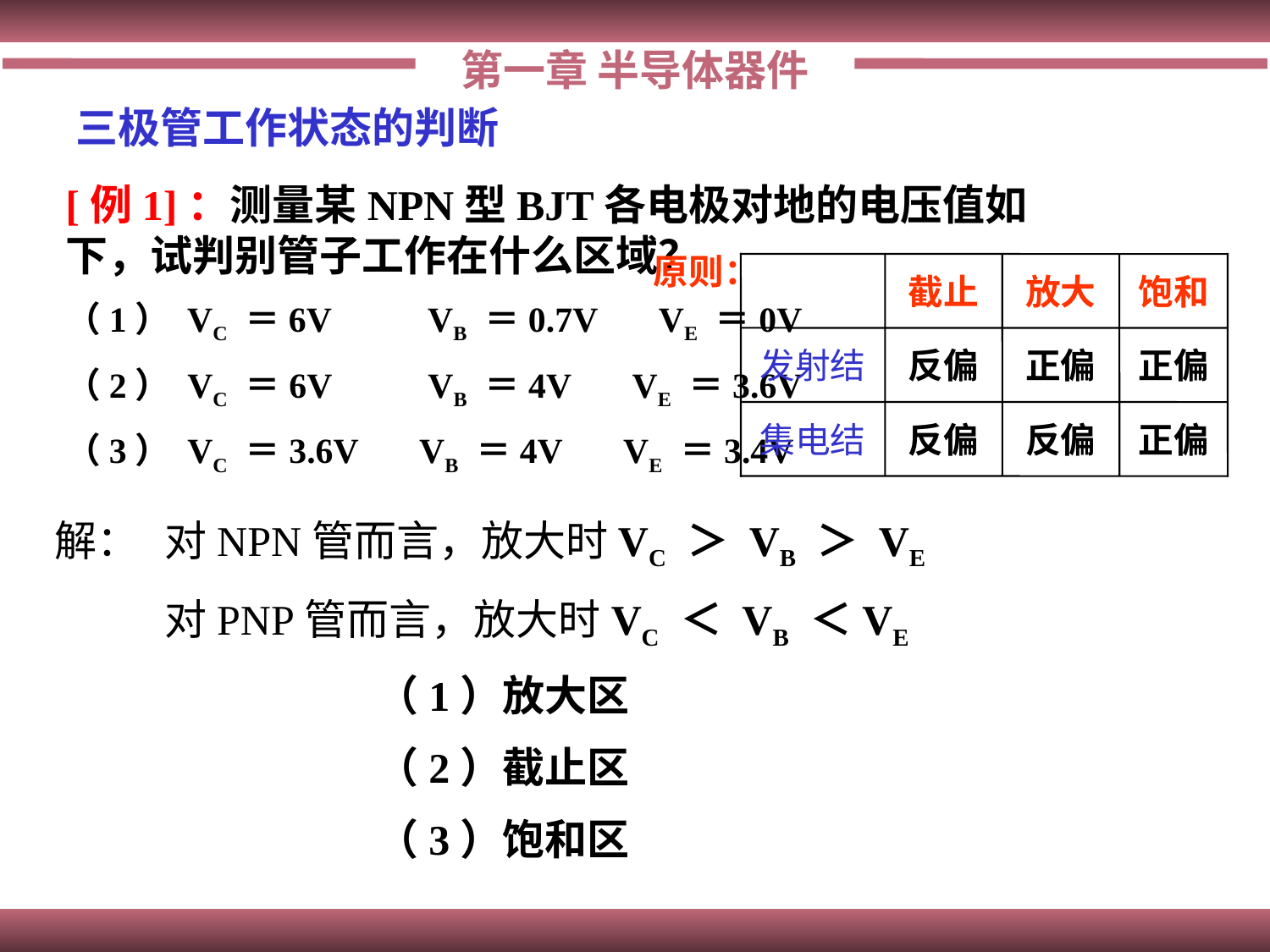

第一章 半导体器件

三极管工作状态的判断
[例1]：测量某NPN型BJT各电极对地的电压值如下，试判别管子工作在什么区域？
（1） VC ＝6V　 　VB ＝0.7V　 VE ＝0V
（2） VC ＝6V　 　VB ＝4V　 VE ＝3.6V
（3） VC ＝3.6V　 VB ＝4V　 VE ＝3.4V
原则：

截止

放大

饱和

发射结

反偏
正偏
正偏
集电结

反偏
反偏
正偏

解：
对NPN管而言，放大时VC ＞ VB ＞ VE
对PNP管而言，放大时VC ＜ VB ＜VE
（1）放大区
（2）截止区
（3）饱和区